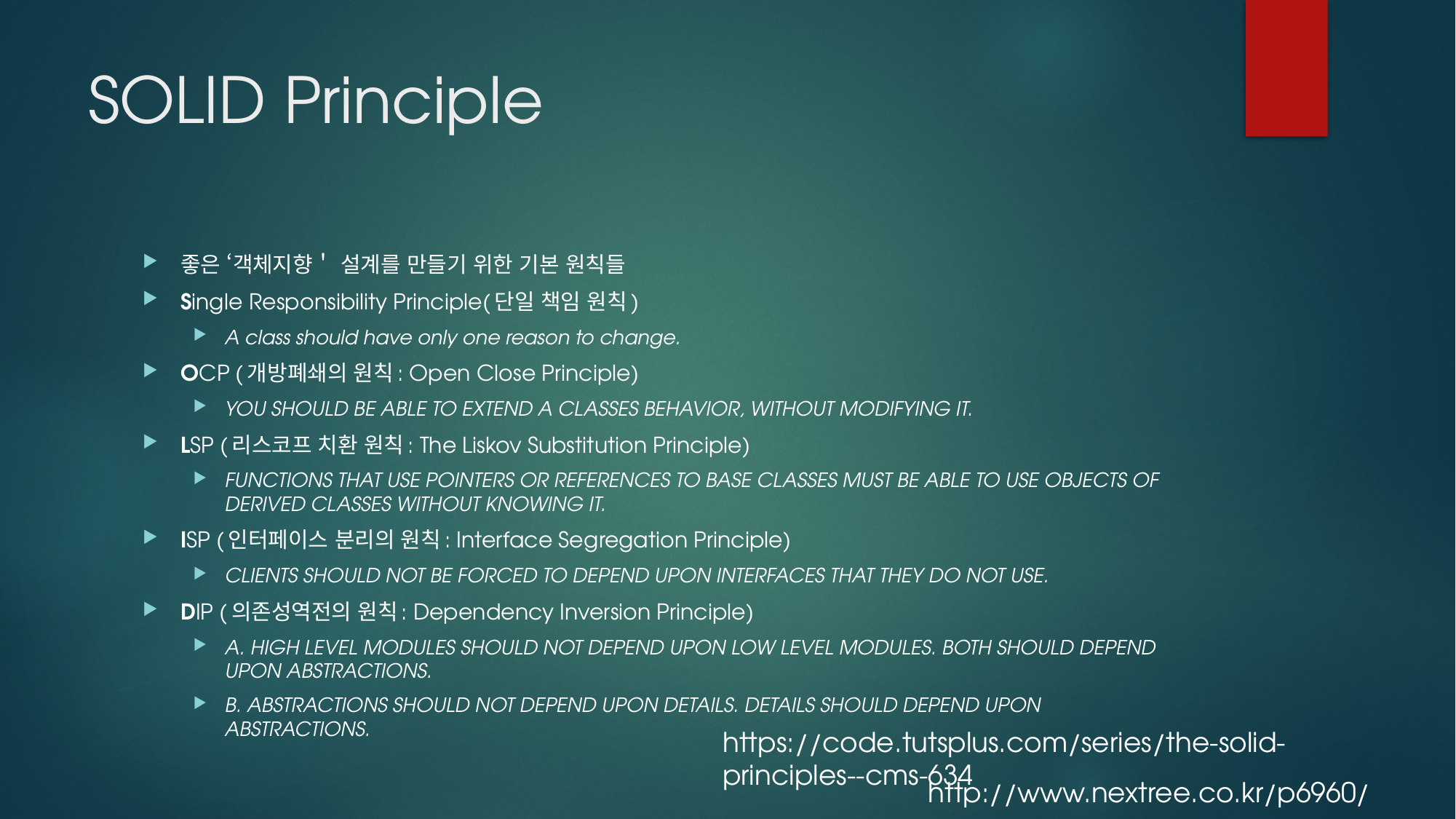

# SOLID Principle
좋은 ‘객체지향＇ 설계를 만들기 위한 기본 원칙들
Single Responsibility Principle(단일 책임 원칙)
A class should have only one reason to change.
OCP (개방폐쇄의 원칙: Open Close Principle)
YOU SHOULD BE ABLE TO EXTEND A CLASSES BEHAVIOR, WITHOUT MODIFYING IT.
LSP (리스코프 치환 원칙: The Liskov Substitution Principle)
FUNCTIONS THAT USE POINTERS OR REFERENCES TO BASE CLASSES MUST BE ABLE TO USE OBJECTS OF DERIVED CLASSES WITHOUT KNOWING IT.
ISP (인터페이스 분리의 원칙: Interface Segregation Principle)
CLIENTS SHOULD NOT BE FORCED TO DEPEND UPON INTERFACES THAT THEY DO NOT USE.
DIP (의존성역전의 원칙: Dependency Inversion Principle)
A. HIGH LEVEL MODULES SHOULD NOT DEPEND UPON LOW LEVEL MODULES. BOTH SHOULD DEPEND UPON ABSTRACTIONS.
B. ABSTRACTIONS SHOULD NOT DEPEND UPON DETAILS. DETAILS SHOULD DEPEND UPON ABSTRACTIONS.

https://code.tutsplus.com/series/the-solid-principles--cms-634
http://www.nextree.co.kr/p6960/